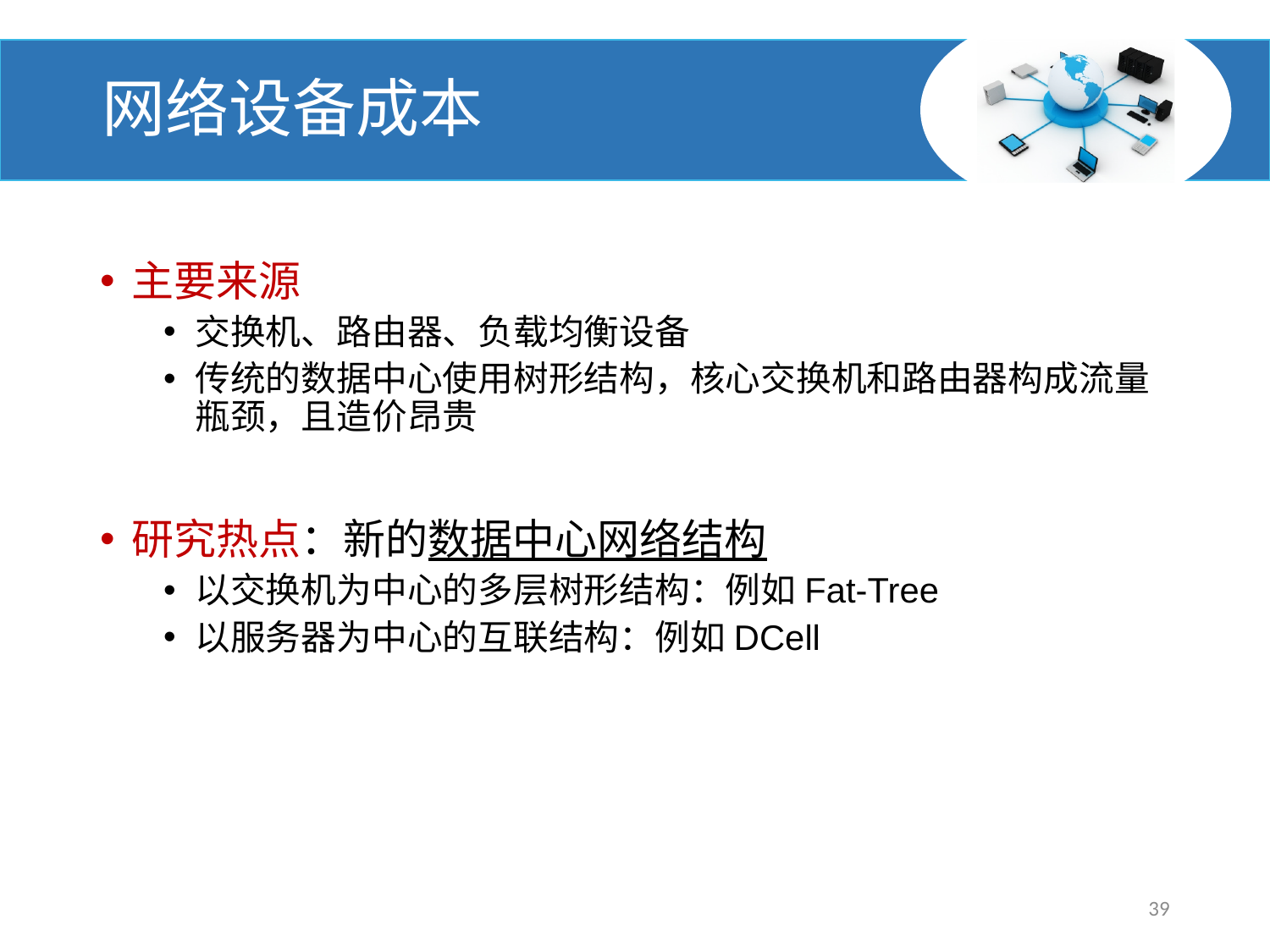

# 网络设备成本
主要来源
交换机、路由器、负载均衡设备
传统的数据中心使用树形结构，核心交换机和路由器构成流量瓶颈，且造价昂贵

研究热点：新的数据中心网络结构
以交换机为中心的多层树形结构：例如Fat-Tree
以服务器为中心的互联结构：例如DCell

39